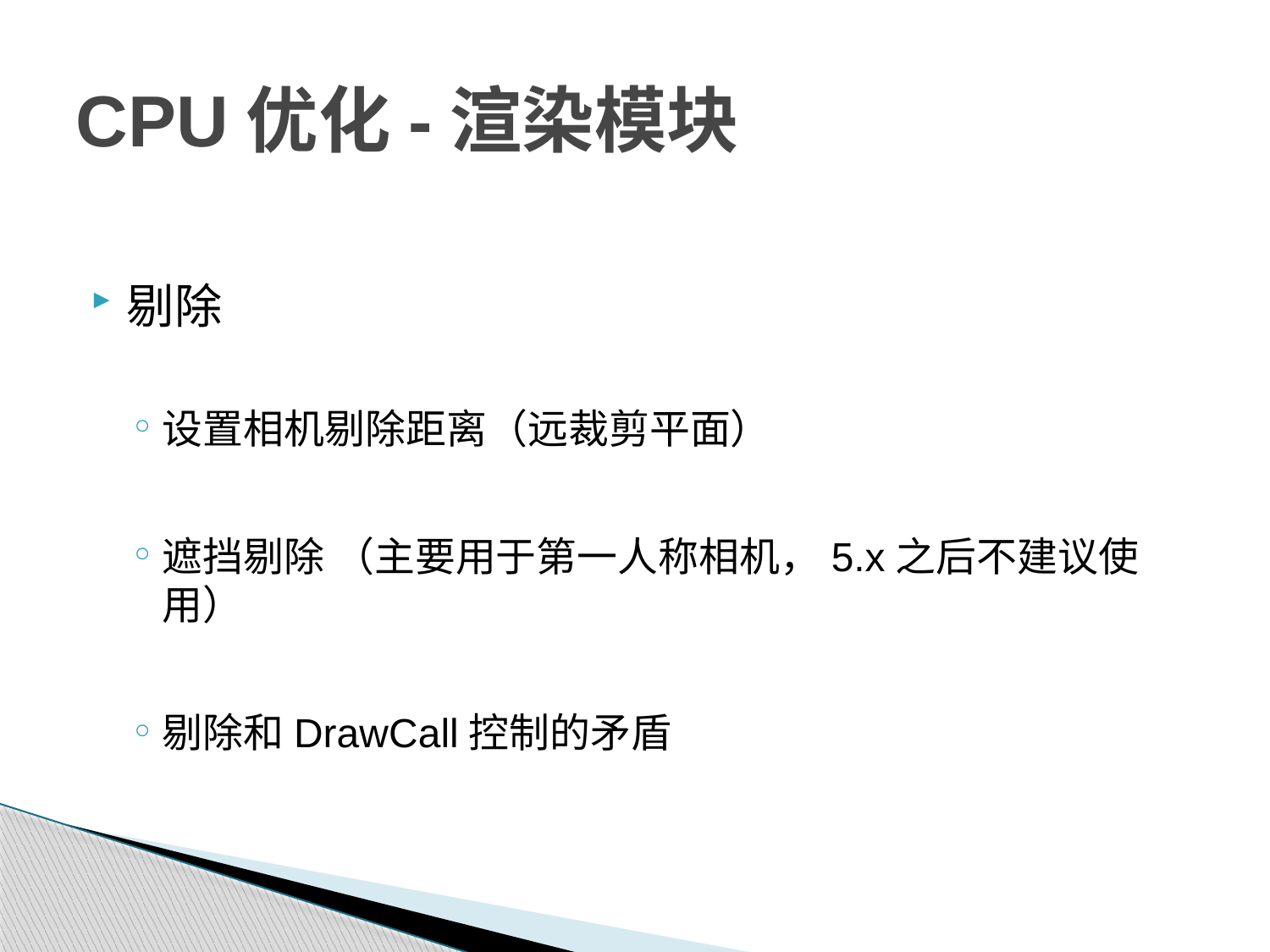

# CPU优化-渲染模块

剔除

设置相机剔除距离（远裁剪平面）

遮挡剔除 （主要用于第一人称相机，5.x之后不建议使用）

剔除和DrawCall控制的矛盾